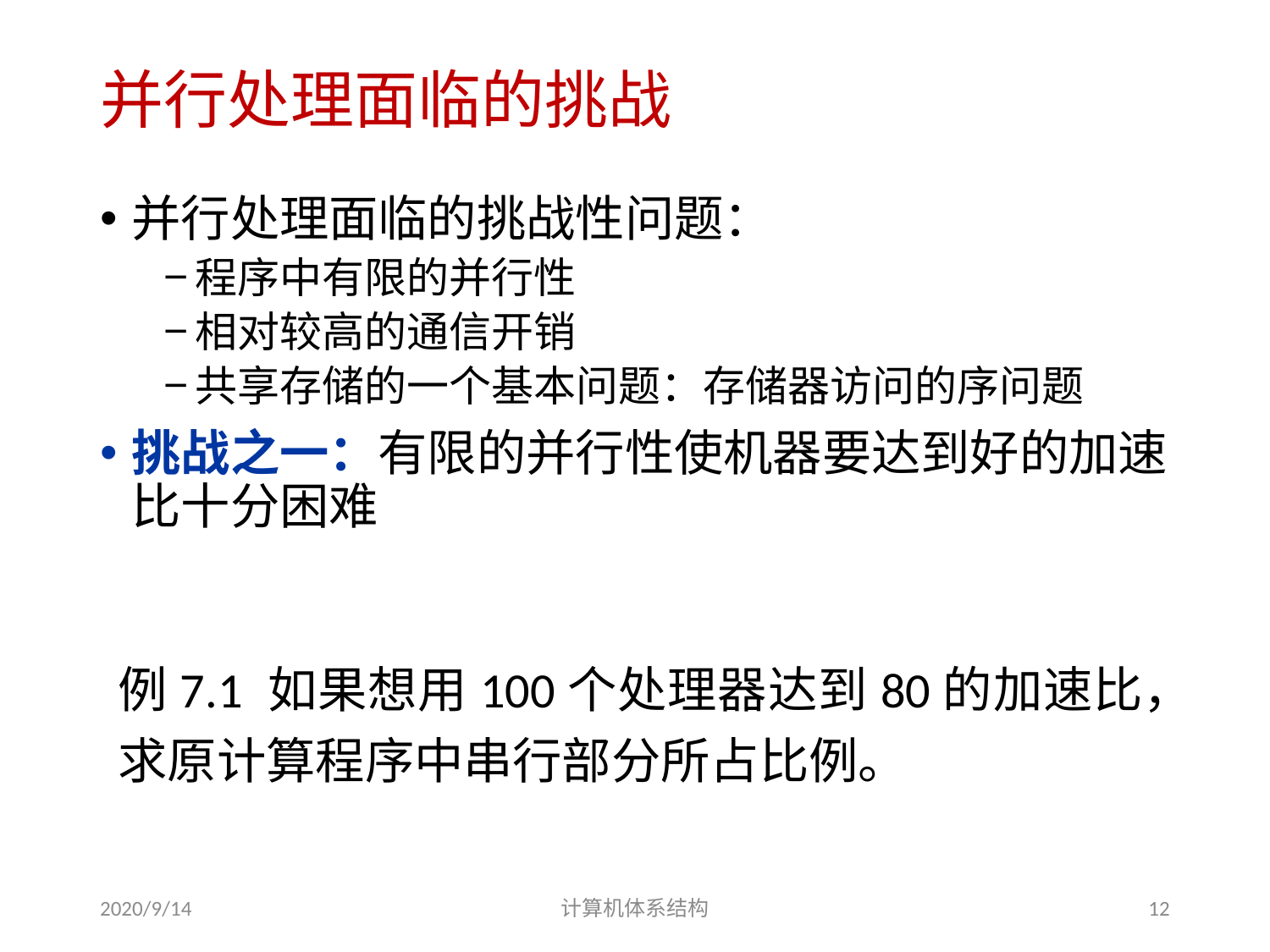

# 并行处理面临的挑战
并行处理面临的挑战性问题：
程序中有限的并行性
相对较高的通信开销
共享存储的一个基本问题：存储器访问的序问题
挑战之一：有限的并行性使机器要达到好的加速比十分困难

例7.1 如果想用100个处理器达到80的加速比，
求原计算程序中串行部分所占比例。
2020/9/14
计算机体系结构
12